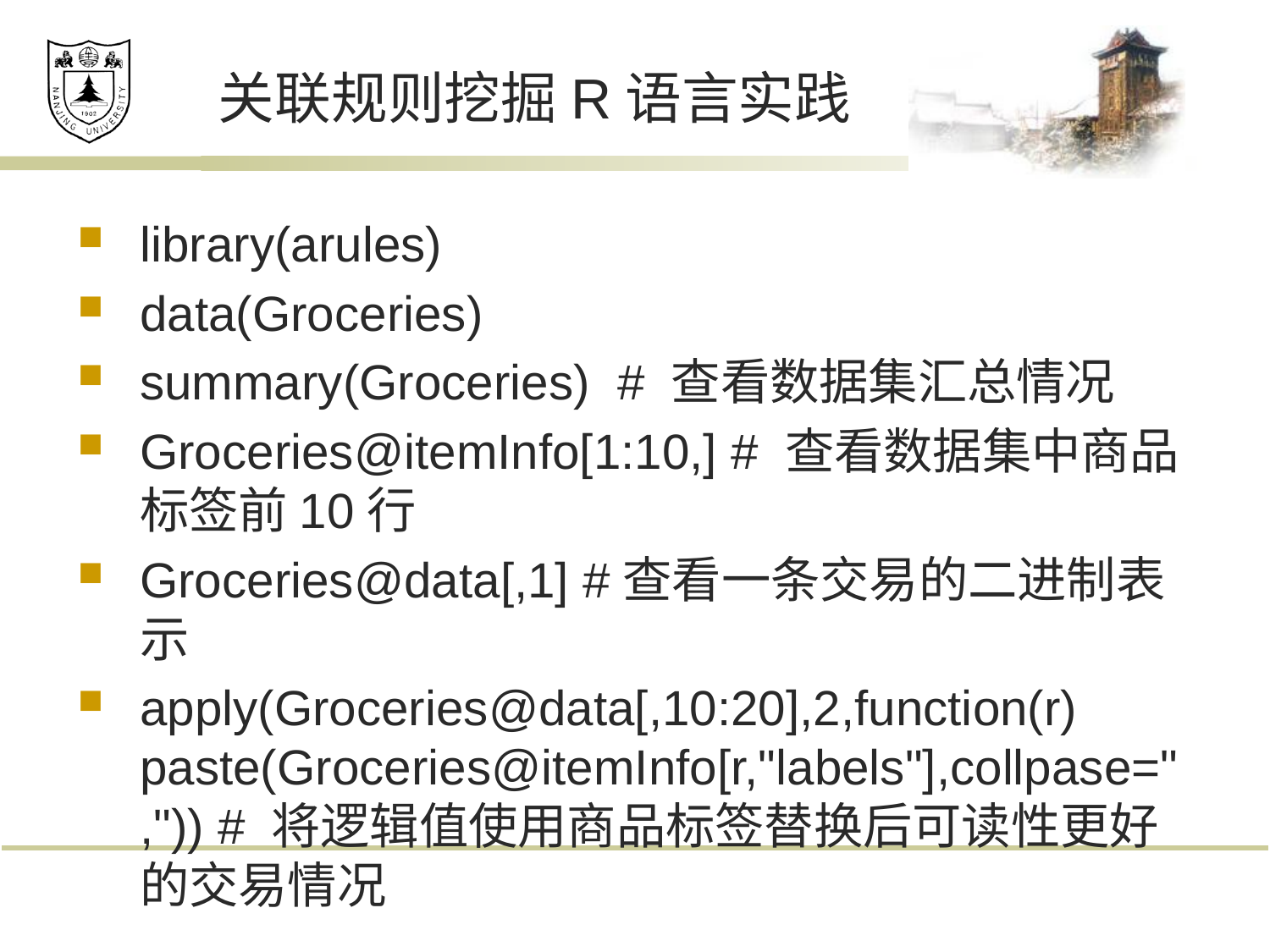

# 关联规则挖掘R语言实践
library(arules)
data(Groceries)
summary(Groceries)  # 查看数据集汇总情况
Groceries@itemInfo[1:10,] # 查看数据集中商品标签前10行
Groceries@data[,1] #查看一条交易的二进制表示
apply(Groceries@data[,10:20],2,function(r) paste(Groceries@itemInfo[r,"labels"],collpase=",")) # 将逻辑值使用商品标签替换后可读性更好的交易情况